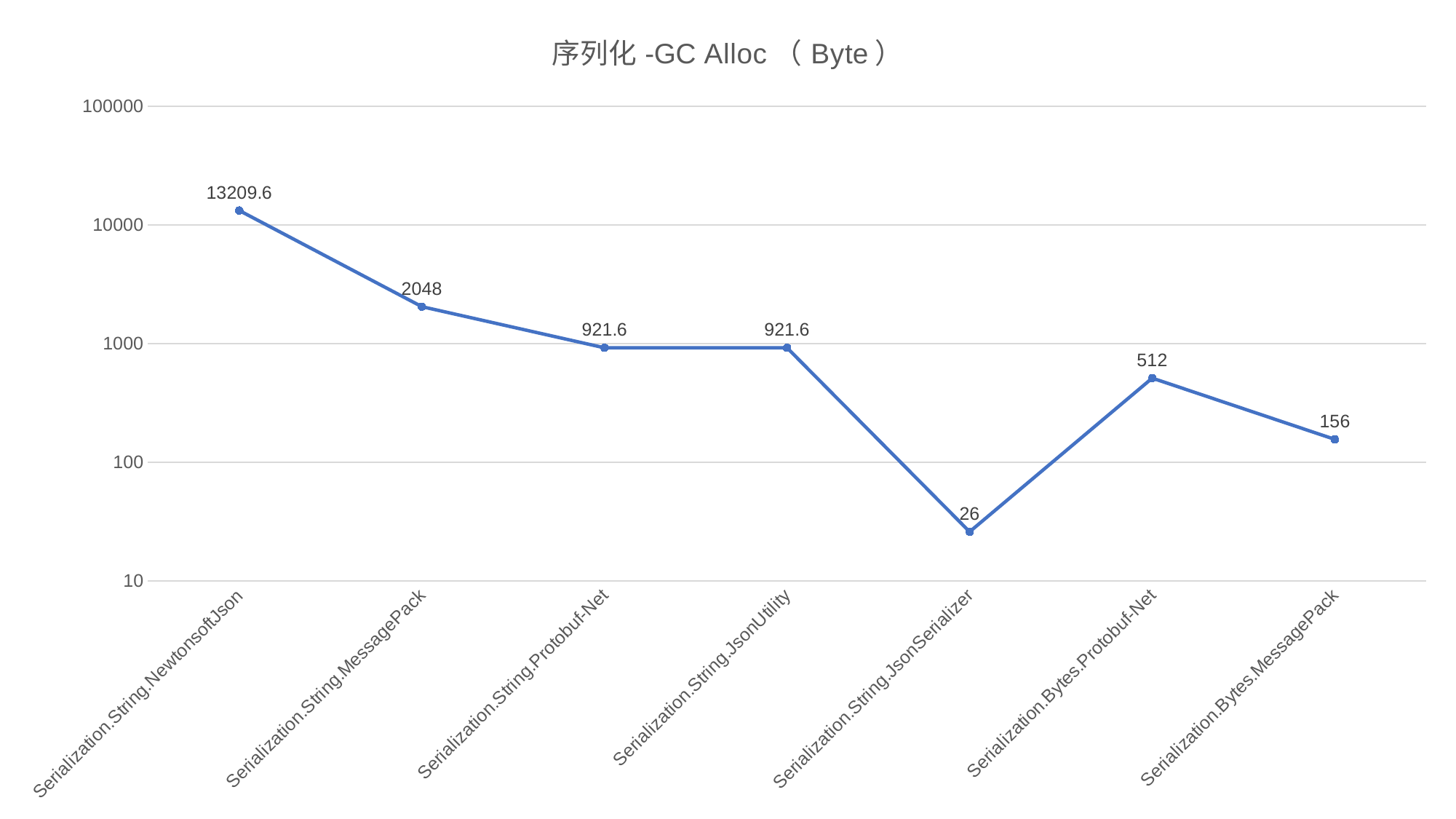

### Chart: 序列化-GC Alloc（Byte）

| Category |  GC Alloc |
|---|---|
| Serialization.String.NewtonsoftJson | 13209.6 |
| Serialization.String.MessagePack | 2048.0 |
| Serialization.String.Protobuf-Net | 921.6 |
| Serialization.String.JsonUtility | 921.6 |
| Serialization.String.JsonSerializer | 26.0 |
| Serialization.Bytes.Protobuf-Net | 512.0 |
| Serialization.Bytes.MessagePack | 156.0 |